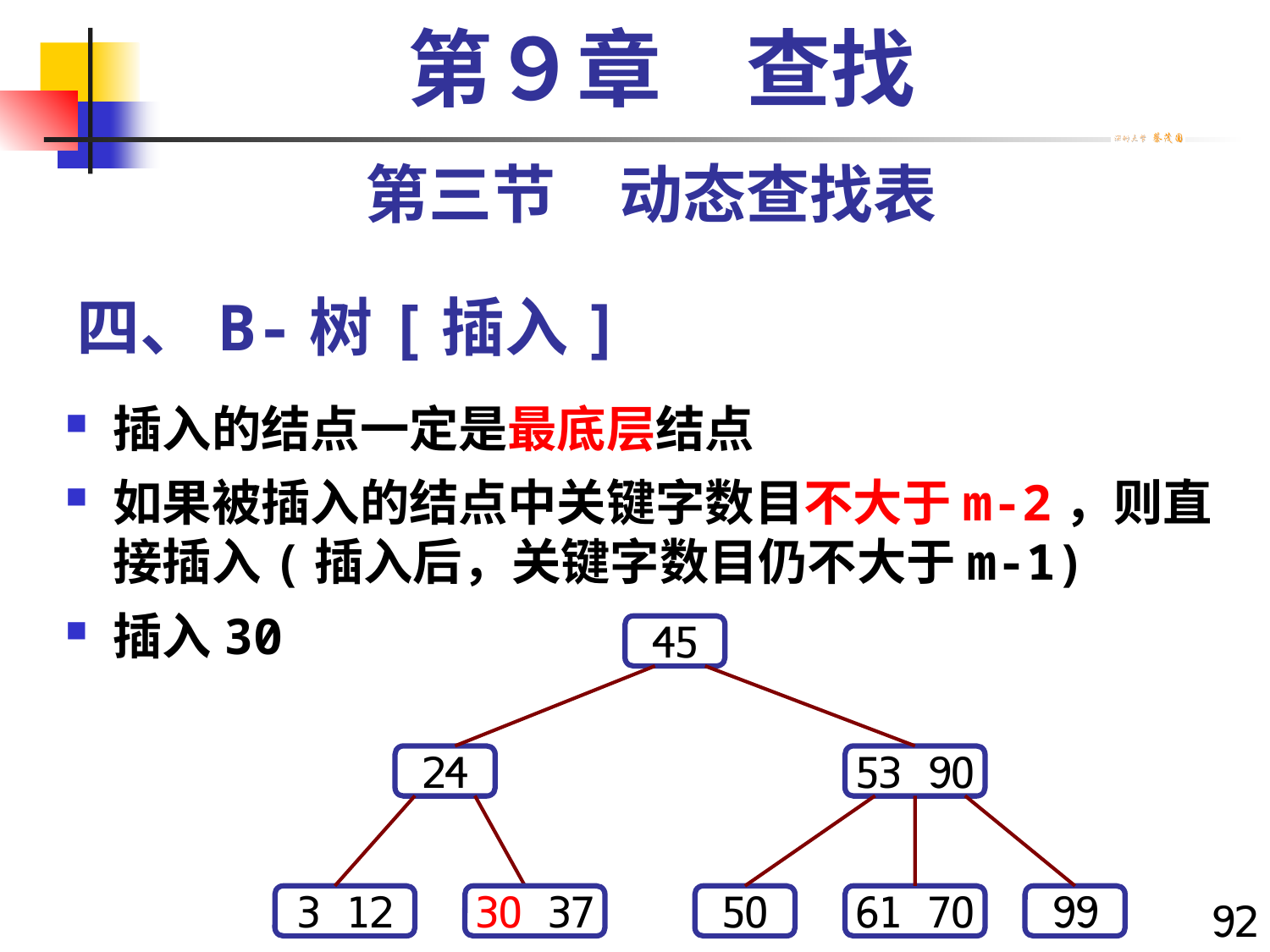

第９章　查找
第三节　动态查找表
# 四、B-树[插入]
插入的结点一定是最底层结点
如果被插入的结点中关键字数目不大于m-2，则直接插入(插入后，关键字数目仍不大于m-1)
插入30
45

24
53  90

3  12
30  37
50
61  70
99
92